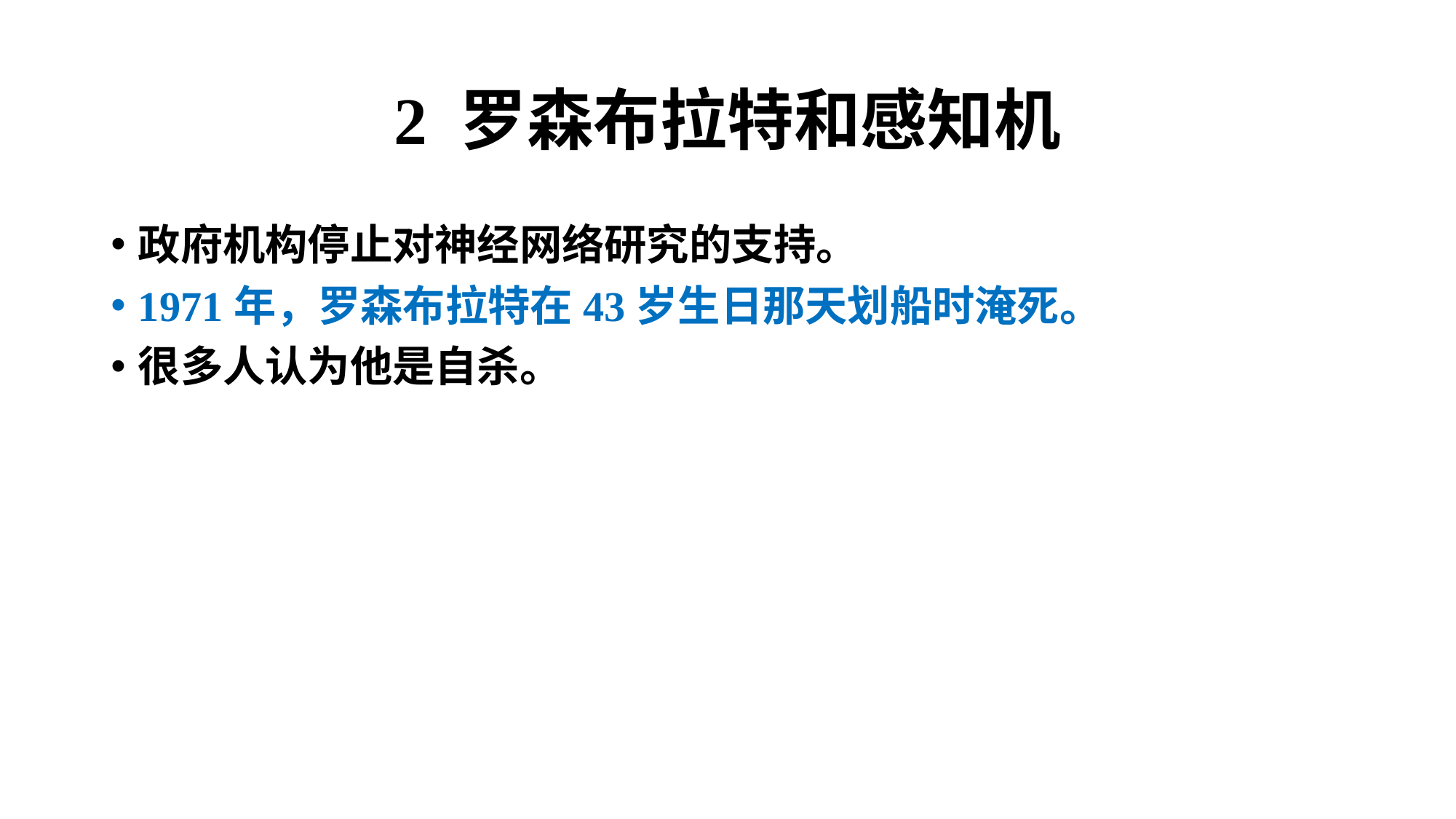

# 2 罗森布拉特和感知机
政府机构停止对神经网络研究的支持。
1971年，罗森布拉特在43岁生日那天划船时淹死。
很多人认为他是自杀。